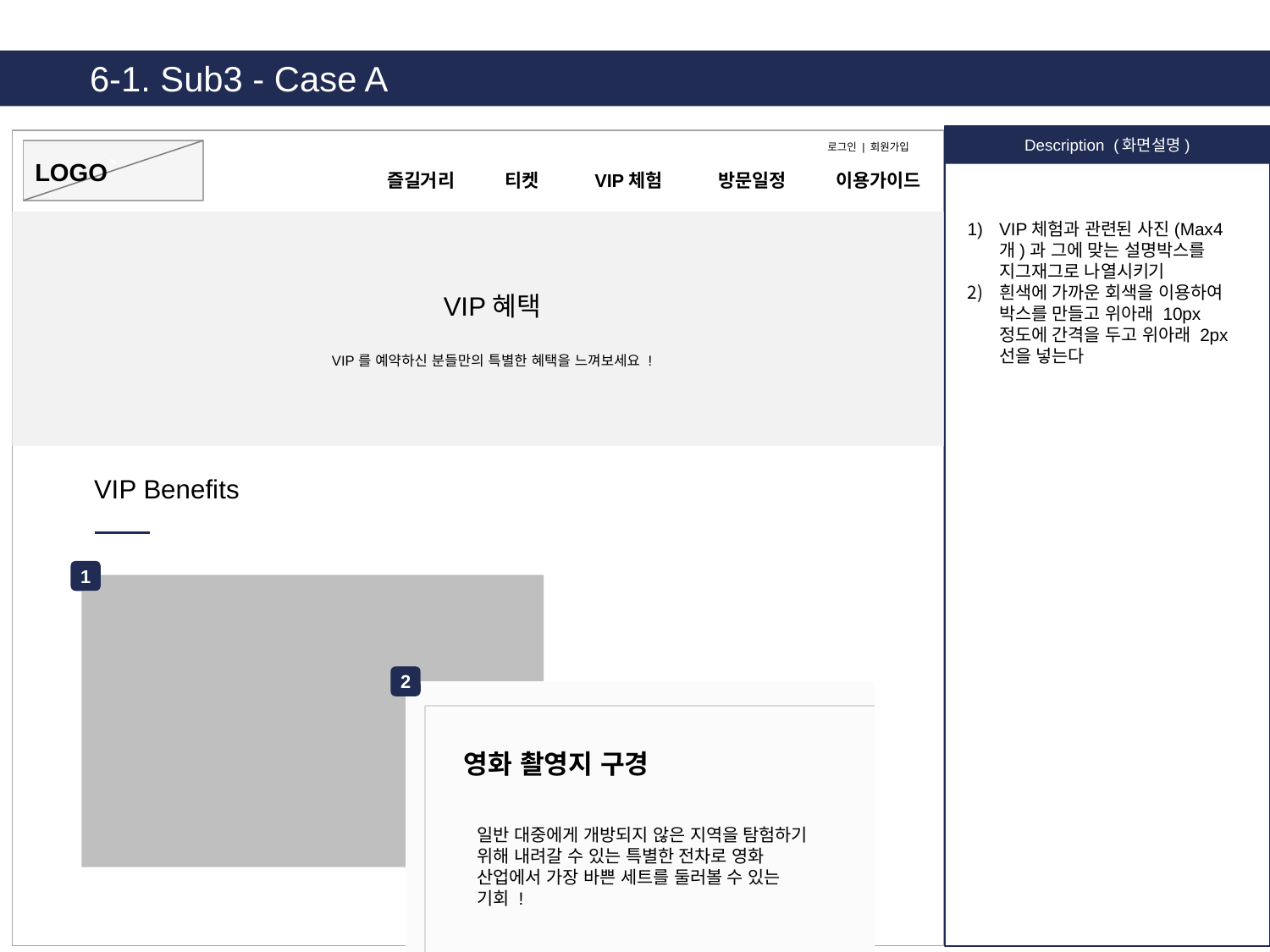

6-1. Sub3 - Case A

Description  (화면설명)

로그인 | 회원가입
`
LOGO
즐길거리          티켓          VIP체험           방문일정          이용가이드

VIP체험과 관련된 사진(Max4개)과 그에 맞는 설명박스를 지그재그로 나열시키기
흰색에 가까운 회색을 이용하여 박스를 만들고 위아래 10px정도에 간격을 두고 위아래 2px 선을 넣는다

VIP혜택
VIP를 예약하신 분들만의 특별한 혜택을 느껴보세요 !
VIP Benefits
1

2

영화 촬영지 구경
일반 대중에게 개방되지 않은 지역을 탐험하기 위해 내려갈 수 있는 특별한 전차로 영화 산업에서 가장 바쁜 세트를 둘러볼 수 있는 기회 !